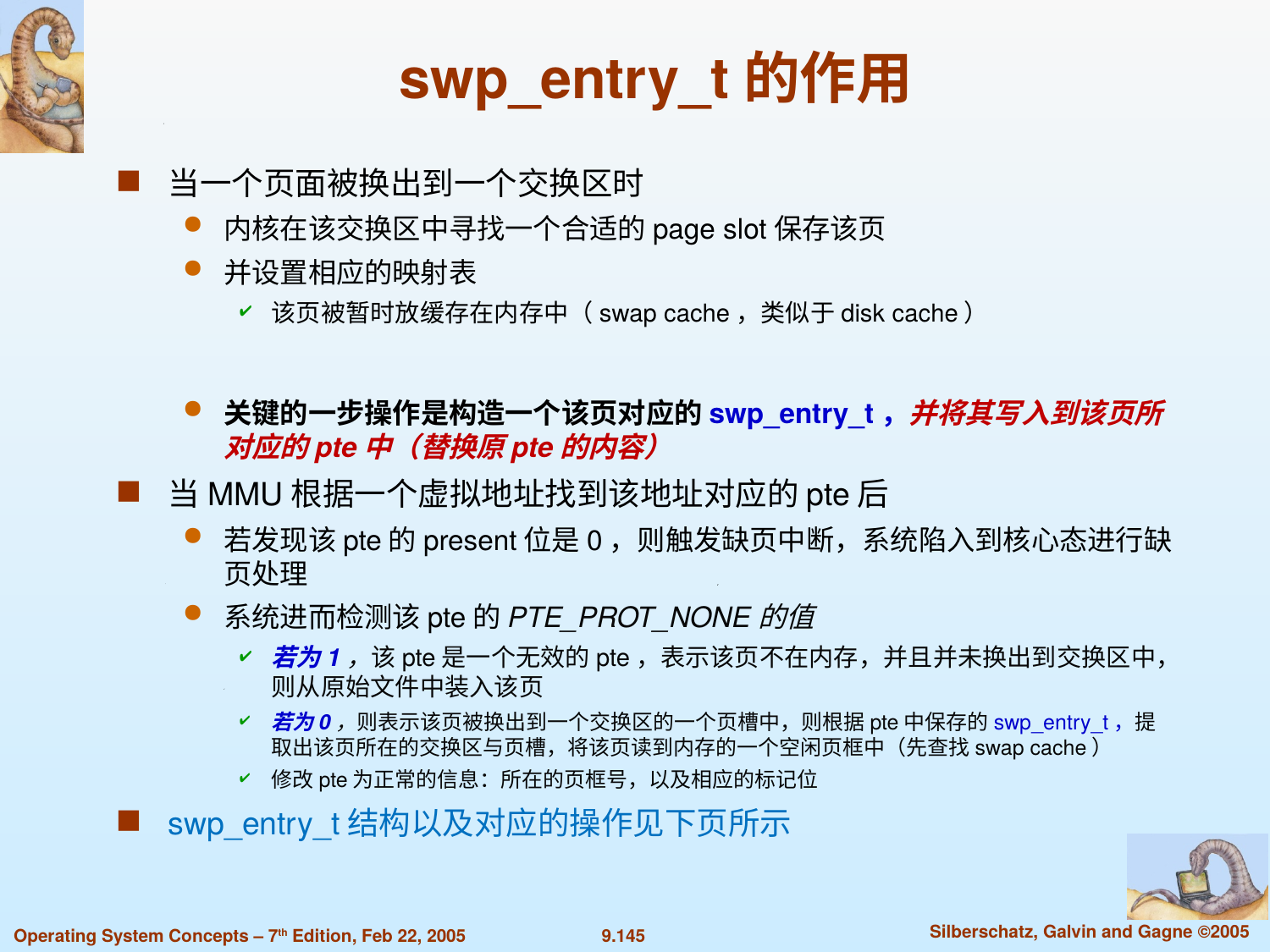

swp_entry_t的作用
当一个页面被换出到一个交换区时
内核在该交换区中寻找一个合适的page slot保存该页
并设置相应的映射表
该页被暂时放缓存在内存中（swap cache，类似于disk cache）

关键的一步操作是构造一个该页对应的swp_entry_t，并将其写入到该页所对应的pte中（替换原pte的内容）
当MMU根据一个虚拟地址找到该地址对应的pte后
若发现该pte的present位是0，则触发缺页中断，系统陷入到核心态进行缺页处理
系统进而检测该pte的PTE_PROT_NONE的值
若为1，该pte是一个无效的pte，表示该页不在内存，并且并未换出到交换区中，则从原始文件中装入该页
若为0，则表示该页被换出到一个交换区的一个页槽中，则根据pte中保存的swp_entry_t，提取出该页所在的交换区与页槽，将该页读到内存的一个空闲页框中（先查找swap cache）
修改pte为正常的信息：所在的页框号，以及相应的标记位
swp_entry_t结构以及对应的操作见下页所示